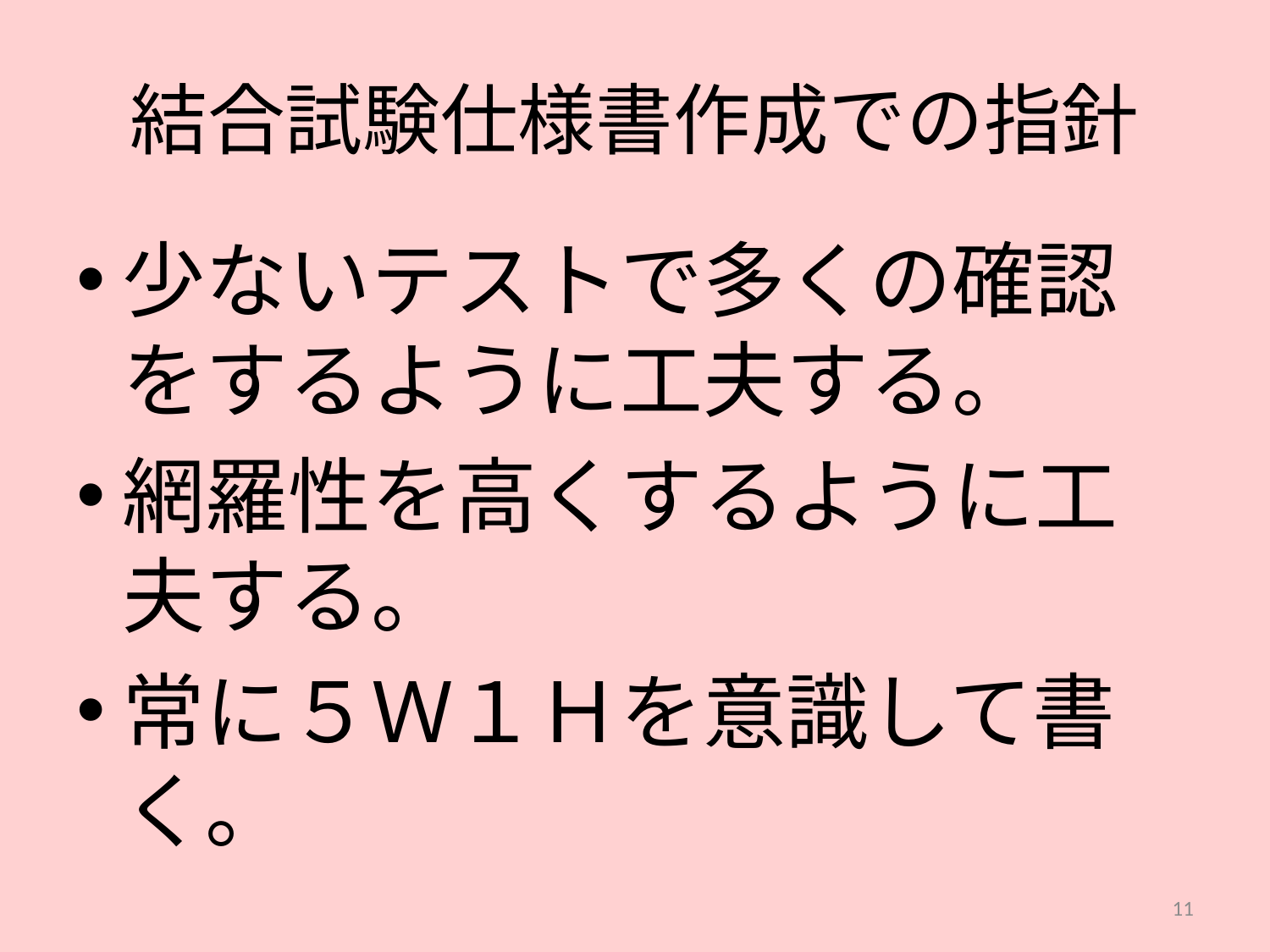

# 結合試験仕様書作成での指針
少ないテストで多くの確認をするように工夫する。
網羅性を高くするように工夫する。
常に５Ｗ１Ｈを意識して書く。
11